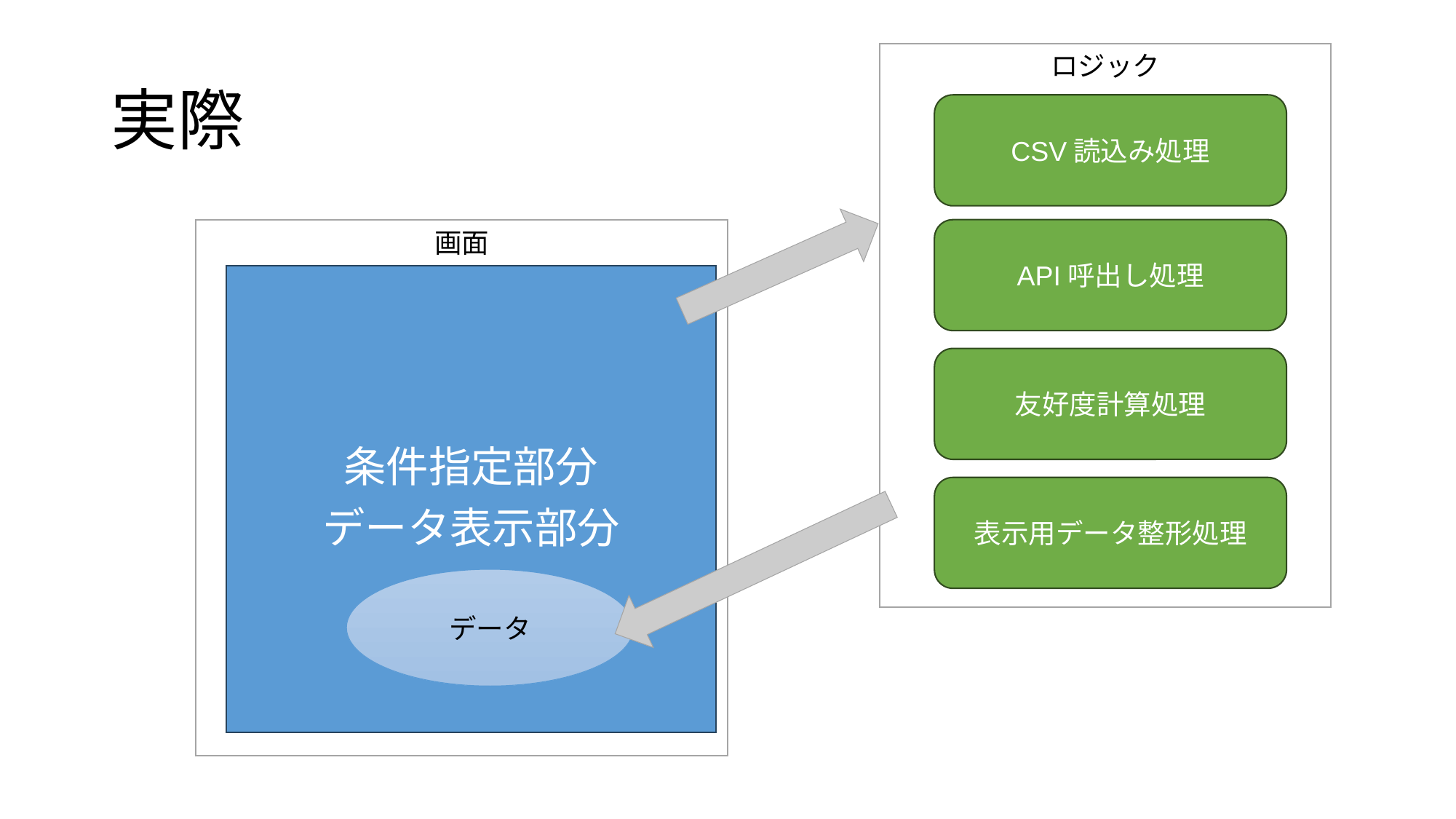

# 実際
ロジック
CSV読込み処理
API呼出し処理
友好度計算処理
表示用データ整形処理
画面

条件指定部分
データ表示部分

データ